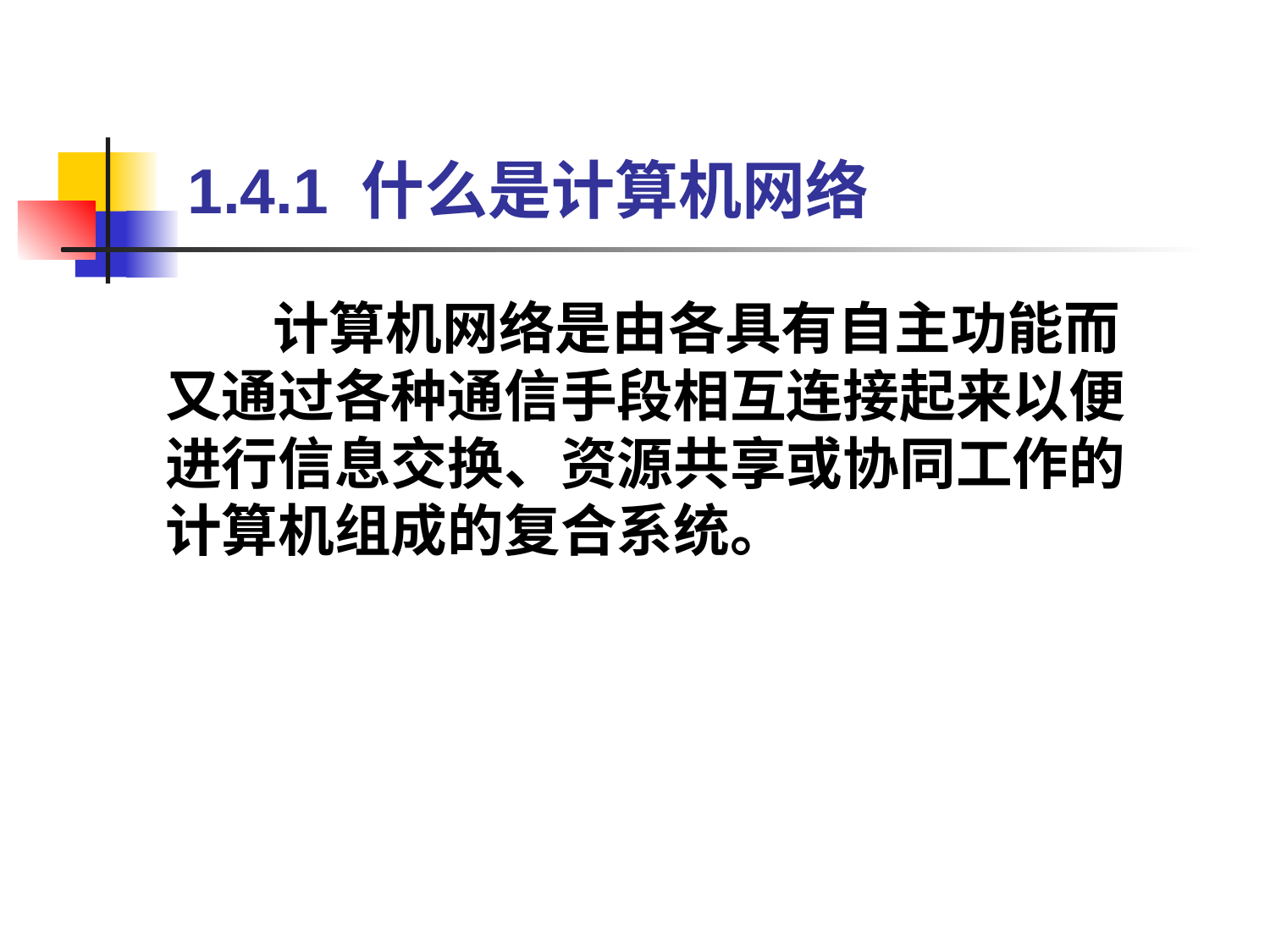

# 1.4.1 什么是计算机网络
           计算机网络是由各具有自主功能而又通过各种通信手段相互连接起来以便进行信息交换、资源共享或协同工作的计算机组成的复合系统。